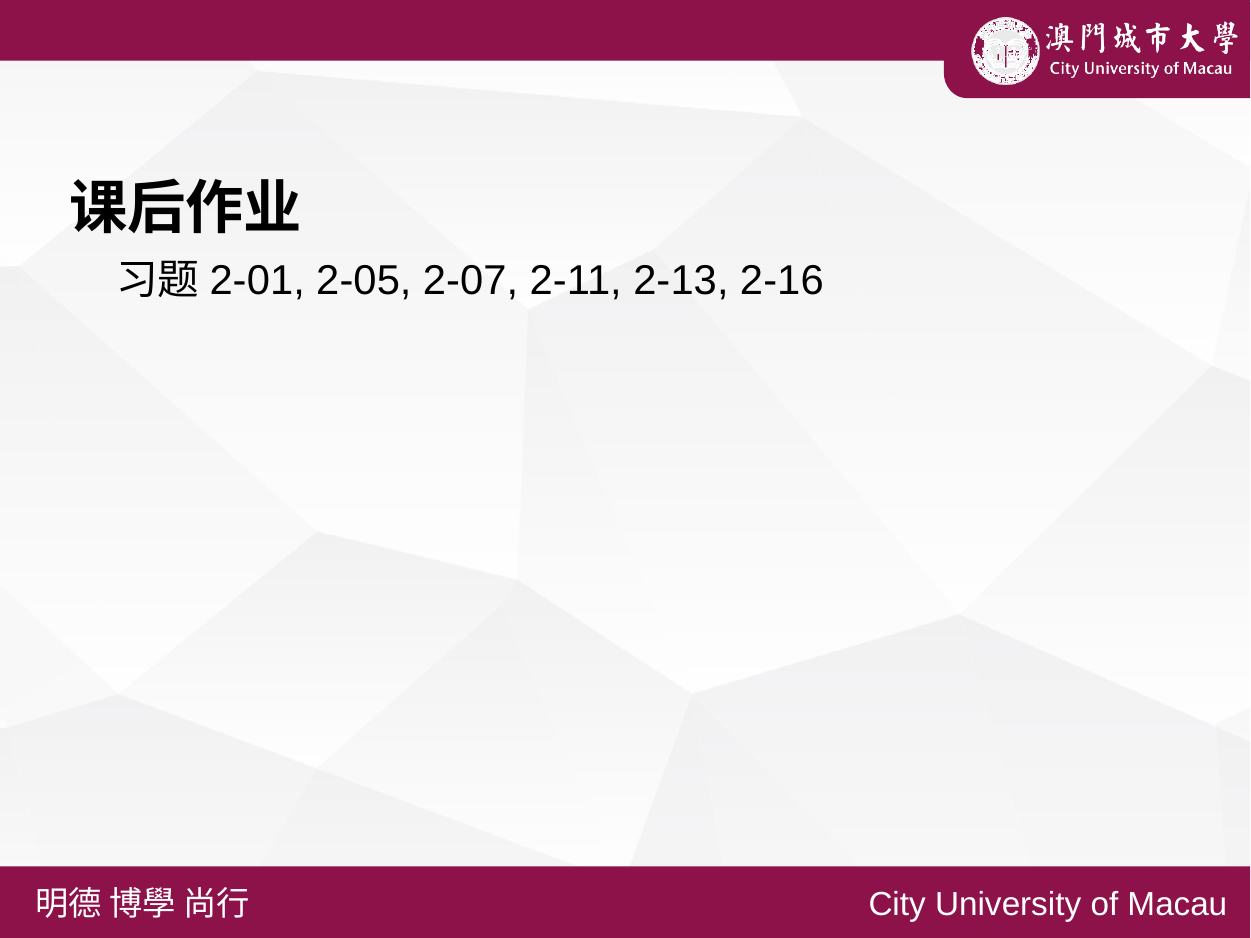

课后作业
    习题2-01, 2-05, 2-07, 2-11, 2-13, 2-16